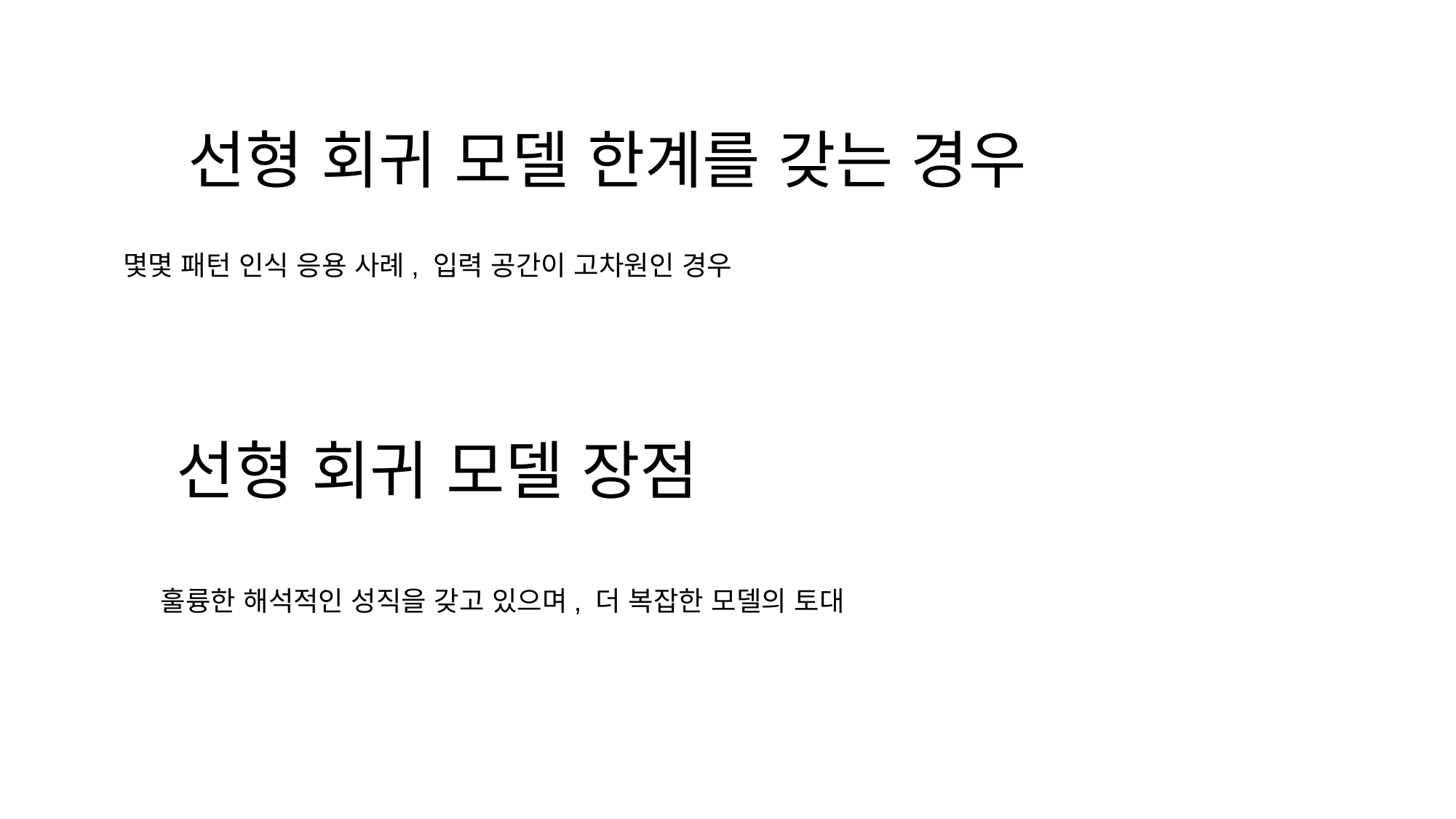

선형 회귀 모델 한계를 갖는 경우
몇몇 패턴 인식 응용 사례, 입력 공간이 고차원인 경우
선형 회귀 모델 장점
# 훌륭한 해석적인 성직을 갖고 있으며, 더 복잡한 모델의 토대